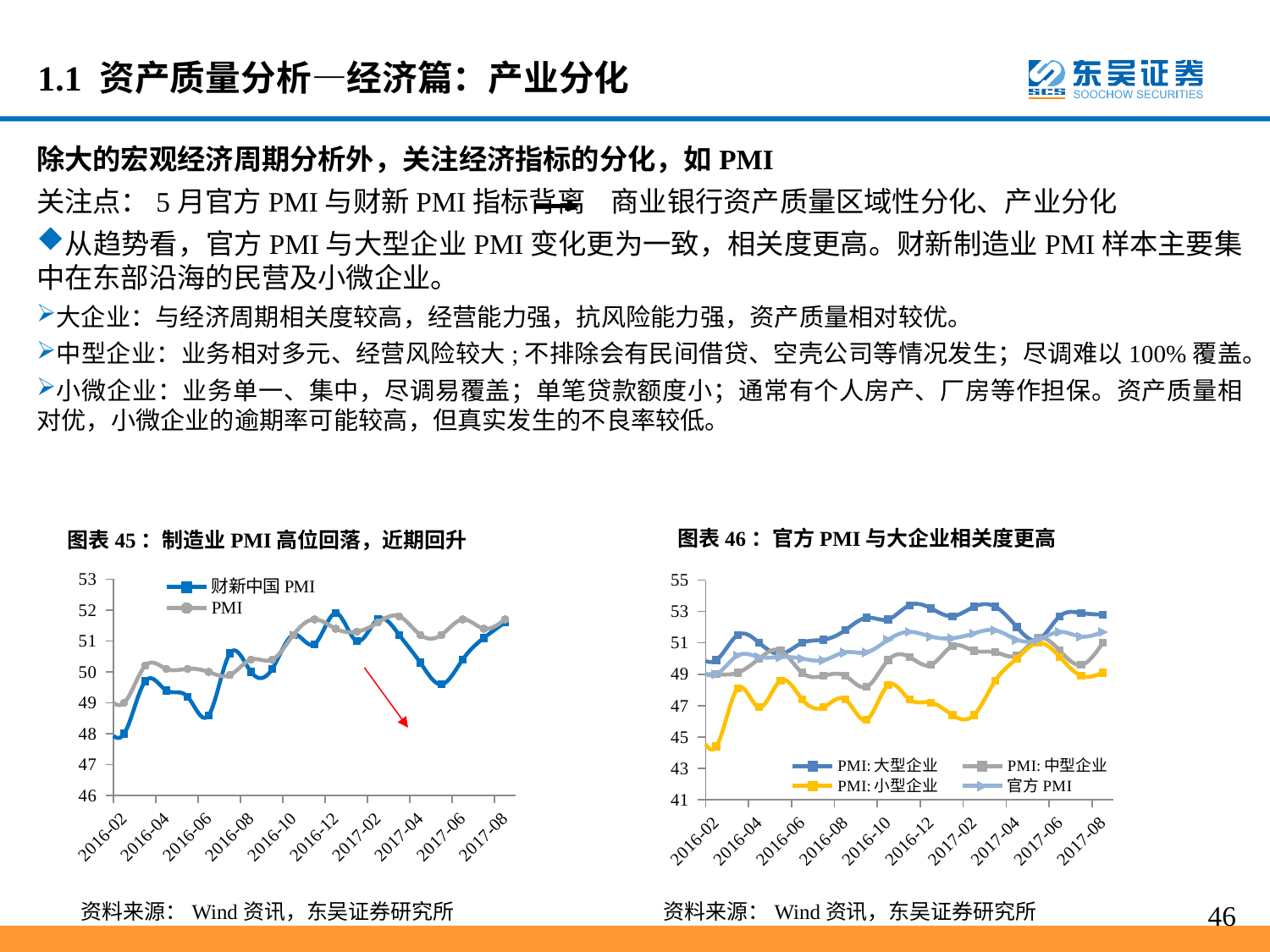

1.1 资产质量分析—经济篇：产业分化
除大的宏观经济周期分析外，关注经济指标的分化，如PMI
关注点：5月官方PMI与财新PMI指标背离    商业银行资产质量区域性分化、产业分化
从趋势看，官方PMI与大型企业PMI变化更为一致，相关度更高。财新制造业PMI样本主要集中在东部沿海的民营及小微企业。
大企业：与经济周期相关度较高，经营能力强，抗风险能力强，资产质量相对较优。
中型企业：业务相对多元、经营风险较大;不排除会有民间借贷、空壳公司等情况发生；尽调难以100%覆盖。
小微企业：业务单一、集中，尽调易覆盖；单笔贷款额度小；通常有个人房产、厂房等作担保。资产质量相对优，小微企业的逾期率可能较高，但真实发生的不良率较低。

图表46：官方PMI与大企业相关度更高
图表45：制造业PMI高位回落，近期回升

### Chart

| Category | PMI:大型企业 | PMI:中型企业 | PMI:小型企业 | 官方PMI |
|---|---|---|---|---|
| 42400 | 50.3 | 49.0 | 46.1 | 49.4 |
| 42429 | 49.9 | 49.0 | 44.4 | 49.0 |
| 42460 | 51.5 | 49.1 | 48.1 | 50.2 |
| 42490 | 51.0 | 50.0 | 46.9 | 50.1 |
| 42521 | 50.3 | 50.5 | 48.6 | 50.1 |
| 42551 | 51.0 | 49.1 | 47.4 | 50.0 |
| 42582 | 51.2 | 48.9 | 46.9 | 49.9 |
| 42613 | 51.8 | 48.9 | 47.4 | 50.4 |
| 42643 | 52.6 | 48.2 | 46.1 | 50.4 |
| 42674 | 52.5 | 49.9 | 48.3 | 51.2 |
| 42704 | 53.4 | 50.1 | 47.4 | 51.7 |
| 42735 | 53.2 | 49.6 | 47.2 | 51.4 |
| 42766 | 52.7 | 50.8 | 46.4 | 51.3 |
| 42794 | 53.3 | 50.5 | 46.4 | 51.6 |
| 42825 | 53.3 | 50.4 | 48.6 | 51.8 |
| 42855 | 52.0 | 50.2 | 50.0 | 51.2 |
| 42886 | 51.2 | 51.3 | 51.0 | 51.2 |
| 42916 | 52.7 | 50.5 | 50.1 | 51.7 |
| 42947 | 52.9 | 49.6 | 48.9 | 51.4 |
| 42978 | 52.8 | 51.0 | 49.1 | 51.7 |

### Chart

| Category | 财新中国PMI | PMI |
|---|---|---|
| 42400 | 48.4 | 49.4 |
| 42429 | 48.0 | 49.0 |
| 42460 | 49.7 | 50.2 |
| 42490 | 49.4 | 50.1 |
| 42521 | 49.2 | 50.1 |
| 42551 | 48.6 | 50.0 |
| 42582 | 50.6 | 49.9 |
| 42613 | 50.0 | 50.4 |
| 42643 | 50.1 | 50.4 |
| 42674 | 51.2 | 51.2 |
| 42704 | 50.9 | 51.7 |
| 42735 | 51.9 | 51.4 |
| 42766 | 51.0 | 51.3 |
| 42794 | 51.7 | 51.6 |
| 42825 | 51.2 | 51.8 |
| 42855 | 50.3 | 51.2 |
| 42886 | 49.6 | 51.2 |
| 42916 | 50.4 | 51.7 |
| 42947 | 51.1 | 51.4 |
| 42978 | 51.6 | 51.7 |
资料来源：Wind资讯，东吴证券研究所
46
资料来源：Wind资讯，东吴证券研究所